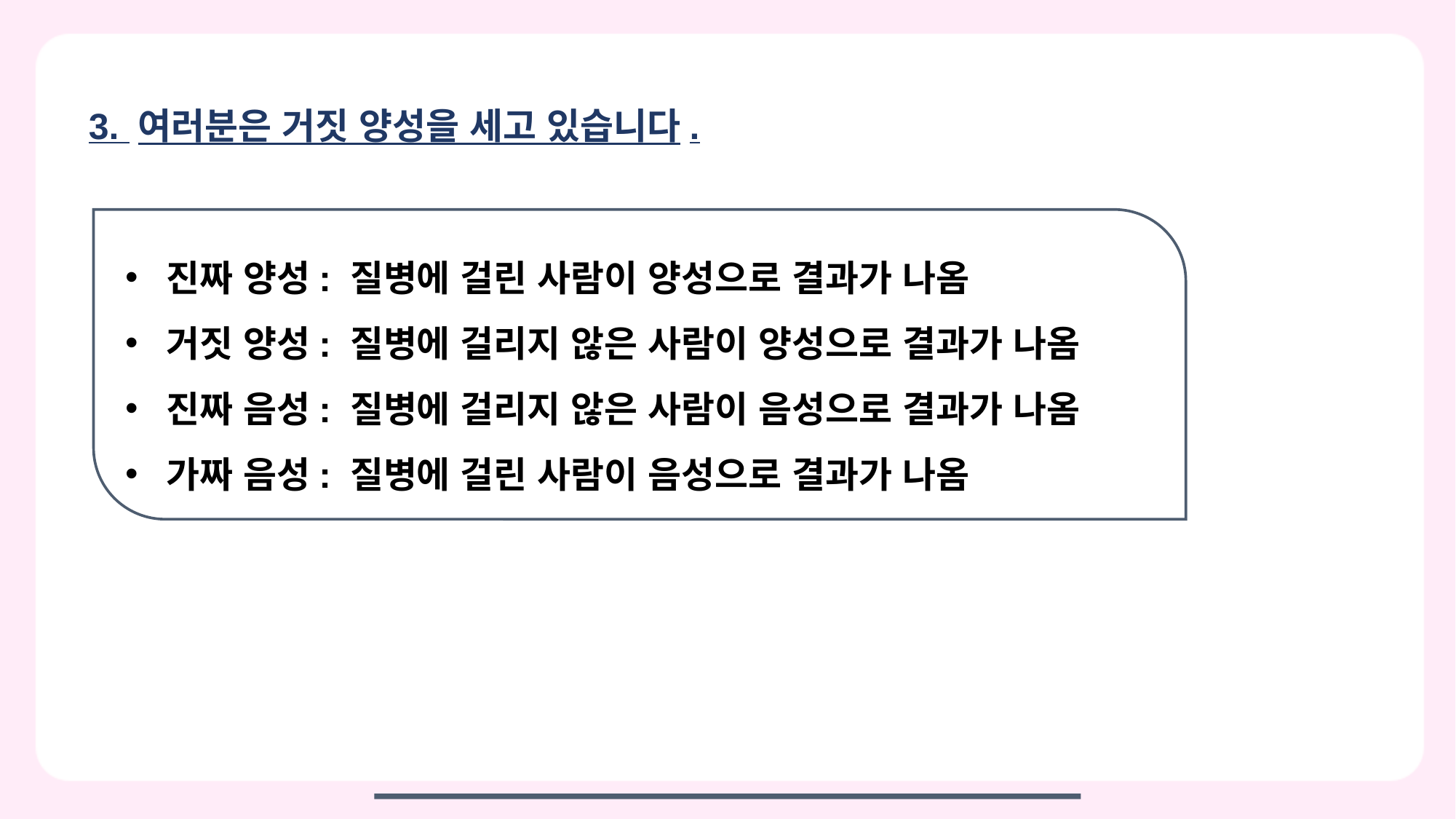

3. 여러분은 거짓 양성을 세고 있습니다.
진짜 양성: 질병에 걸린 사람이 양성으로 결과가 나옴
거짓 양성: 질병에 걸리지 않은 사람이 양성으로 결과가 나옴
진짜 음성: 질병에 걸리지 않은 사람이 음성으로 결과가 나옴
가짜 음성: 질병에 걸린 사람이 음성으로 결과가 나옴